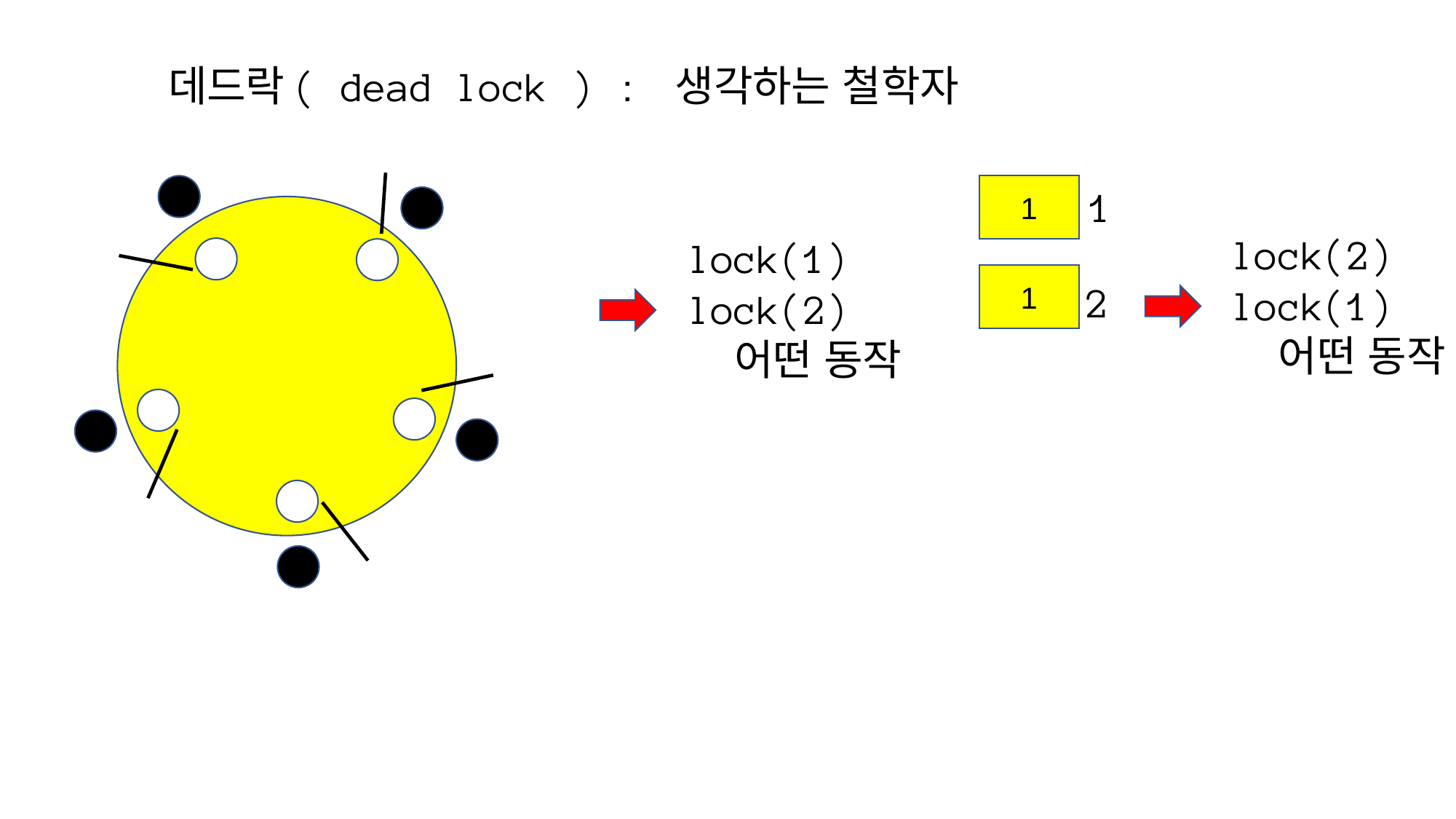

데드락( dead lock ) : 생각하는 철학자
1

1

lock(2)
lock(1)
   어떤 동작

lock(1)
lock(2)
   어떤 동작

1
2